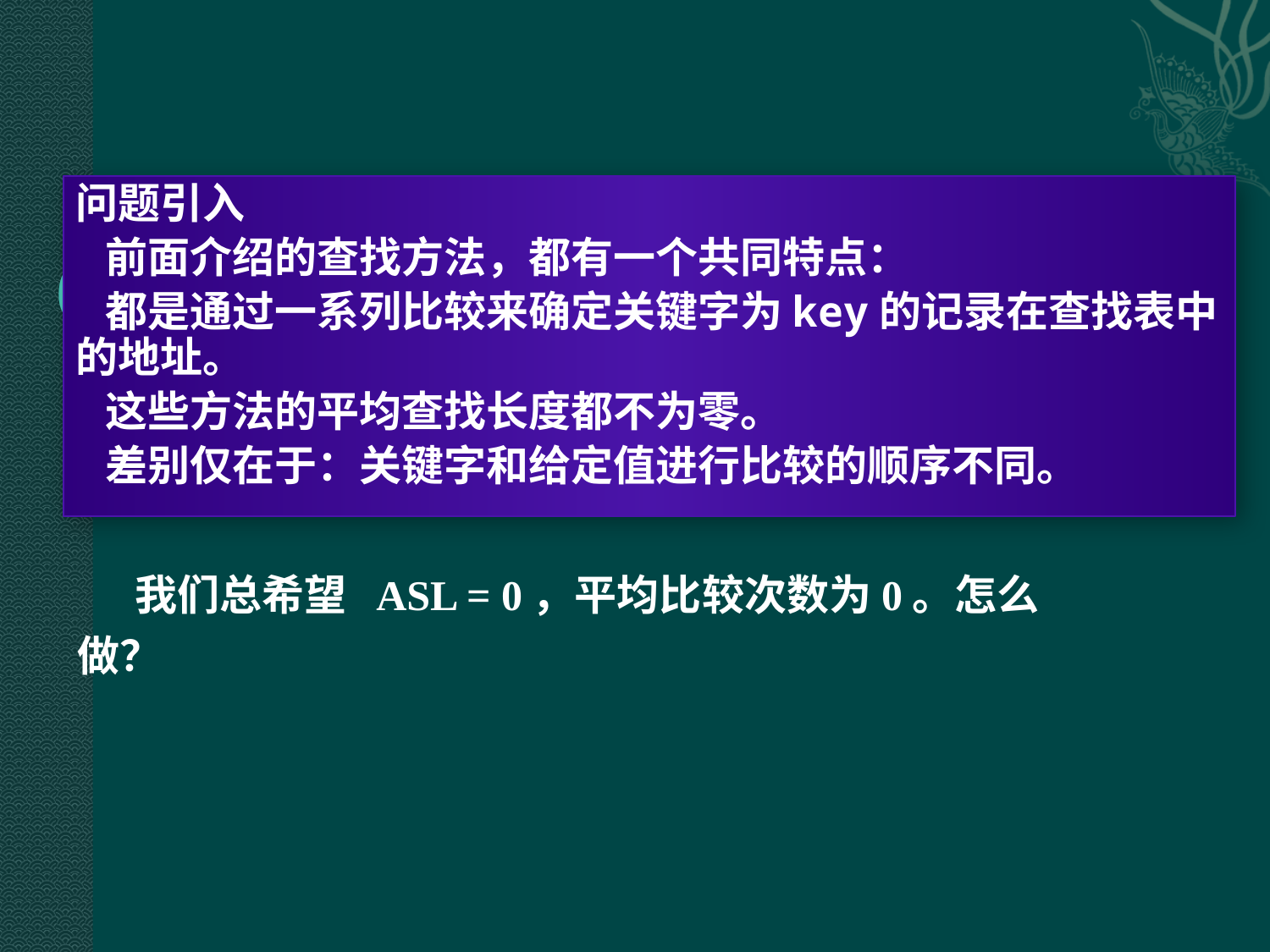

1
问题引入
  前面介绍的查找方法，都有一个共同特点：
  都是通过一系列比较来确定关键字为key的记录在查找表中的地址。
  这些方法的平均查找长度都不为零。
  差别仅在于：关键字和给定值进行比较的顺序不同。
# 6.3 哈希表的查找
     我们总希望  ASL = 0，平均比较次数为0。怎么做？